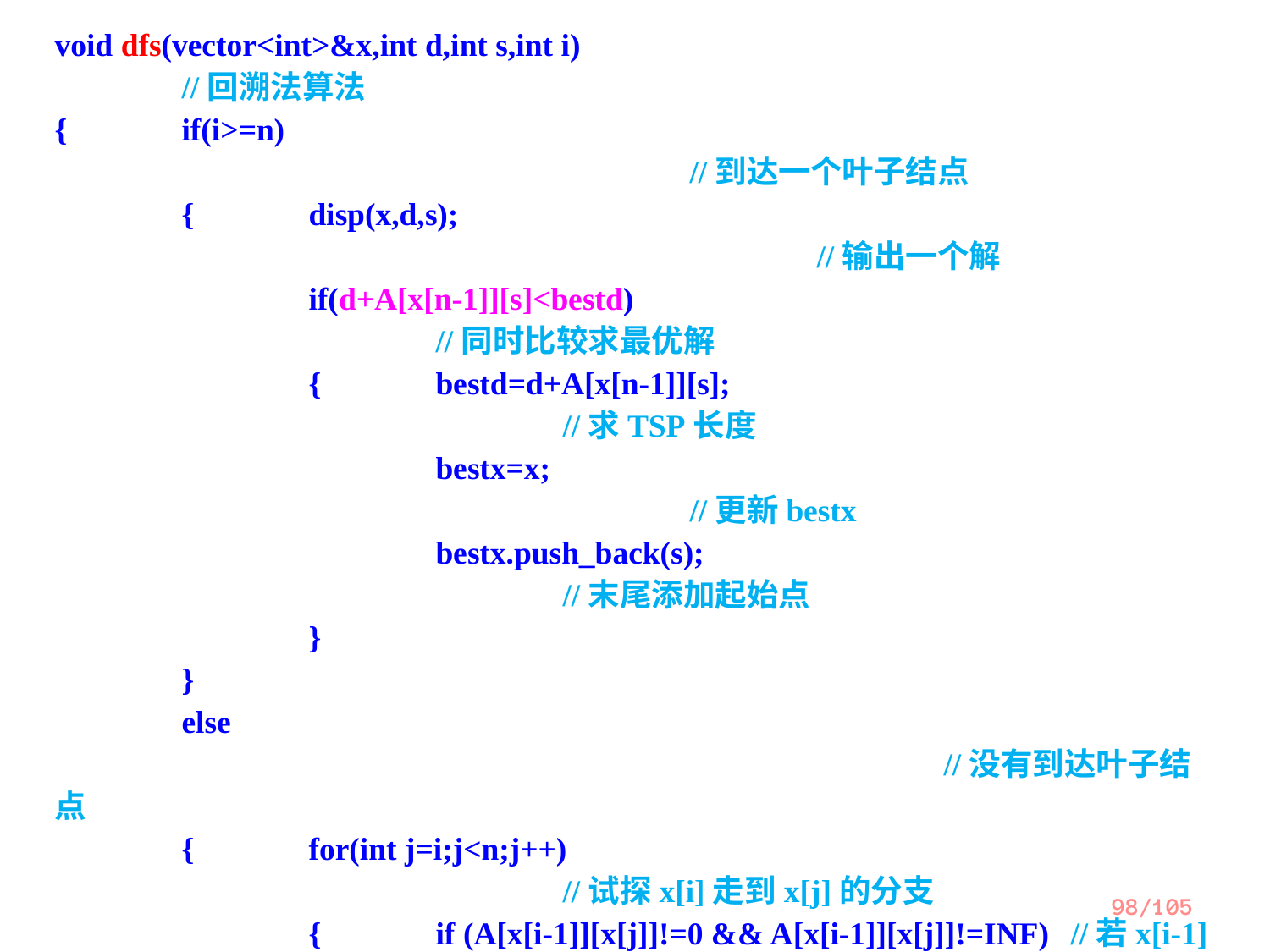

void dfs(vector<int>&x,int d,int s,int i)						//回溯法算法
{	if(i>=n)													//到达一个叶子结点
	{	disp(x,d,s);												//输出一个解
		if(d+A[x[n-1]][s]<bestd)								//同时比较求最优解
		{	bestd=d+A[x[n-1]][s];								//求TSP长度
			bestx=x;											//更新bestx
			bestx.push_back(s);								//末尾添加起始点
		}
	}
	else															//没有到达叶子结点
	{	for(int j=i;j<n;j++)									//试探x[i]走到x[j]的分支
		{	if (A[x[i-1]][x[j]]!=0 && A[x[i-1]][x[j]]!=INF)	//若x[i-1]到x[j]有边
			{	if(d+A[x[i-1]][x[j]]<bestd)					//剪支
				{	swap(x[i],x[j]);
					dfs(x,d+A[x[i-1]][x[i]],s,i+1);
					swap(x[i],x[j]);
				}
			}
		}
	}
}
98/105